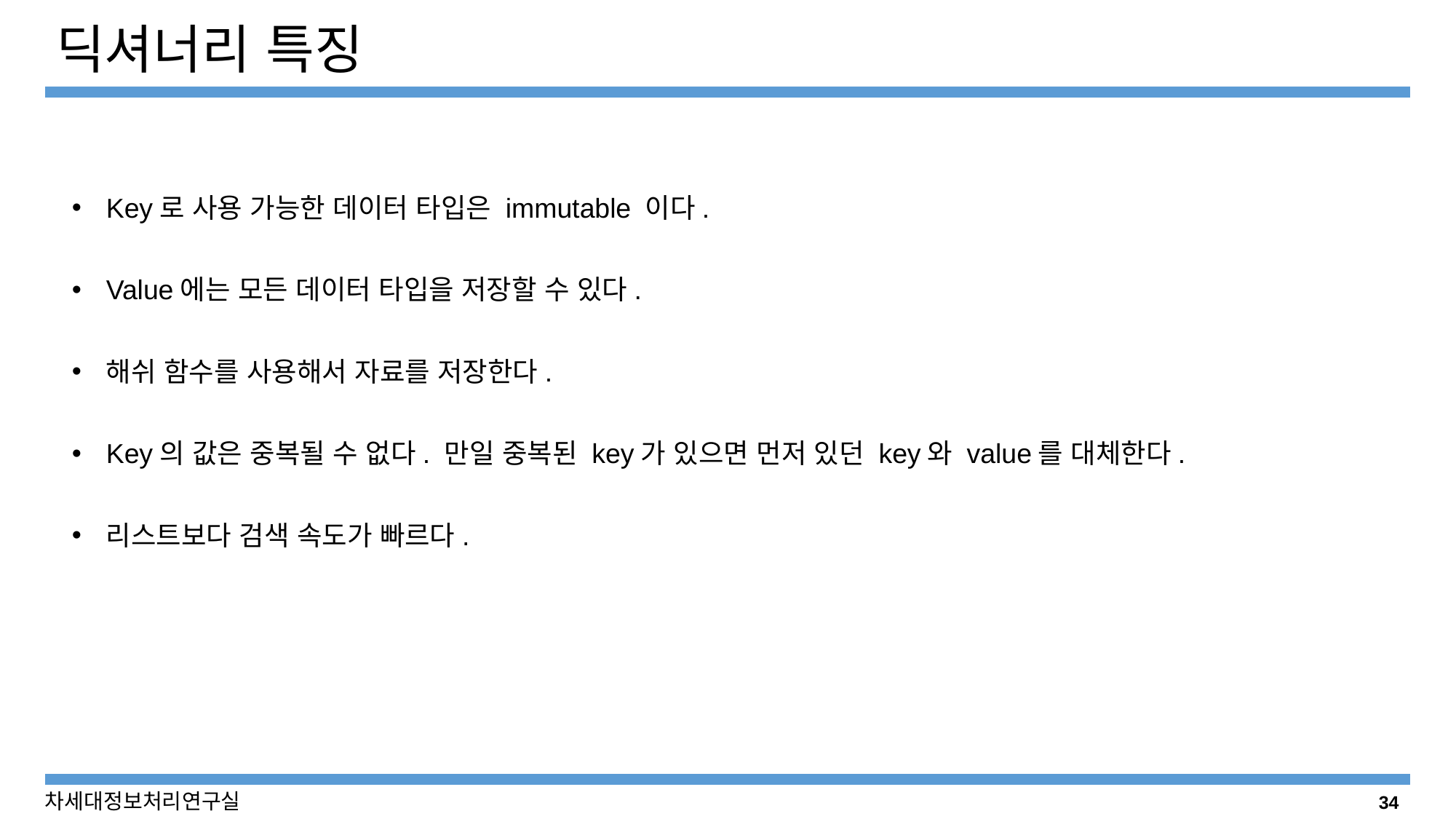

# 딕셔너리 특징
Key로 사용 가능한 데이터 타입은 immutable 이다.
Value에는 모든 데이터 타입을 저장할 수 있다.
해쉬 함수를 사용해서 자료를 저장한다.
Key의 값은 중복될 수 없다. 만일 중복된 key가 있으면 먼저 있던 key와 value를 대체한다.
리스트보다 검색 속도가 빠르다.

34